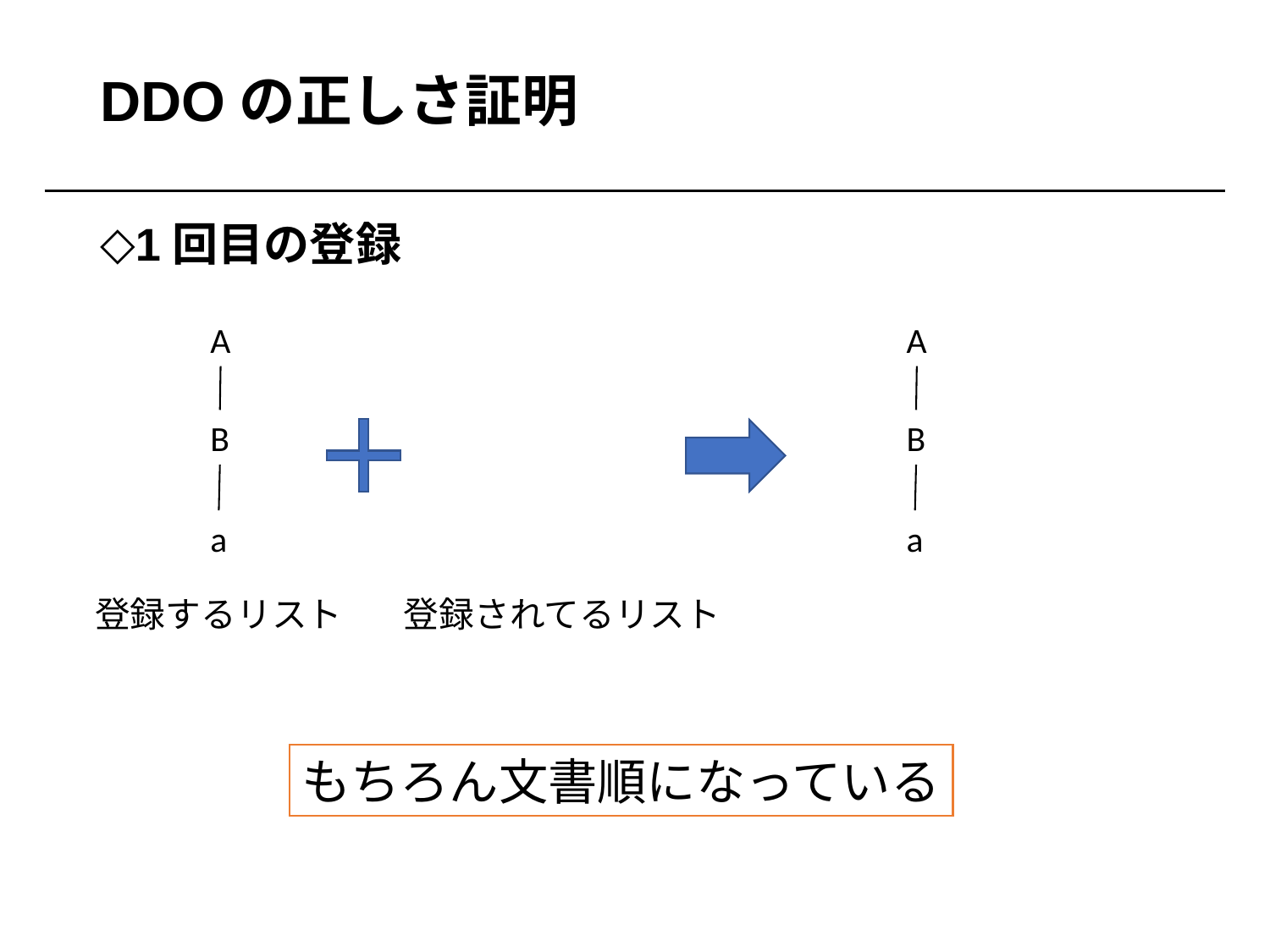

# DDOの正しさ証明
1回目の登録
A
B
a
A
B
a

登録するリスト
登録されてるリスト
もちろん文書順になっている